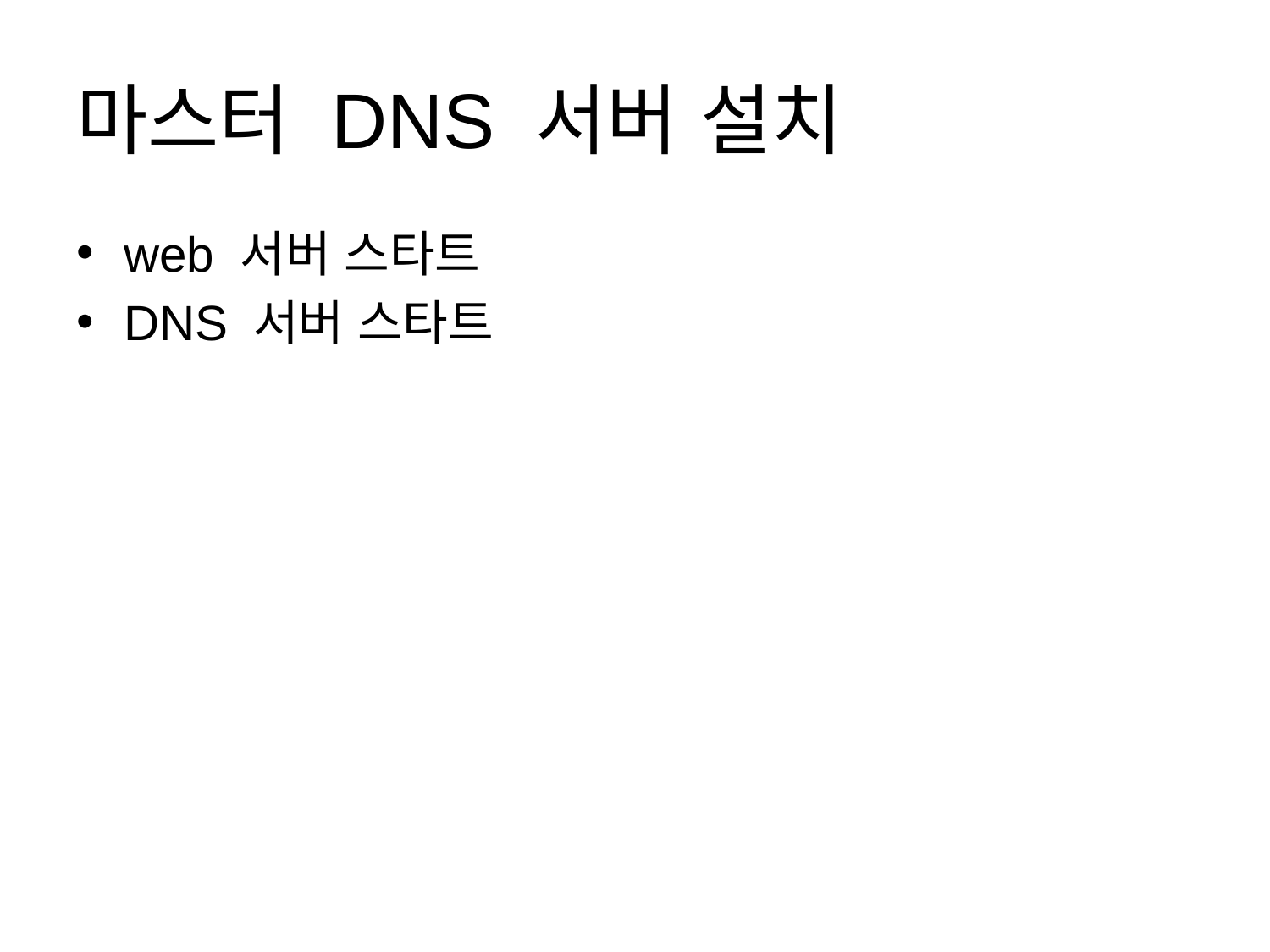

# 마스터 DNS 서버 설치
web 서버 스타트
DNS 서버 스타트